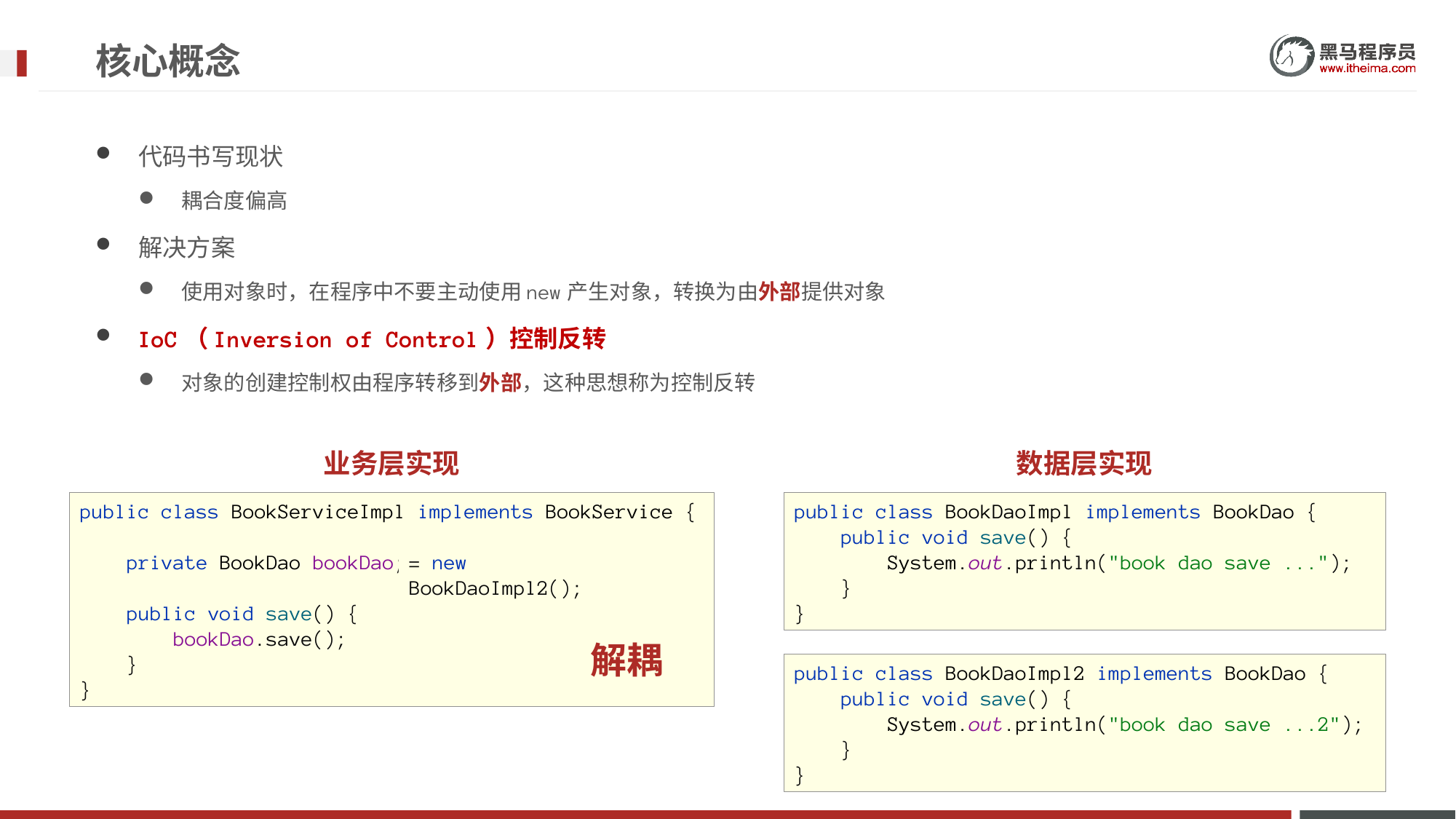

# 核心概念
代码书写现状
耦合度偏高
解决方案
使用对象时，在程序中不要主动使用new产生对象，转换为由外部提供对象
IoC（Inversion of Control）控制反转
对象的创建控制权由程序转移到外部，这种思想称为控制反转
业务层实现
数据层实现
public class BookServiceImpl implements BookService {
    private BookDao bookDao;
    public void save() {
        bookDao.save();
    }
}
public class BookDaoImpl implements BookDao {
    public void save() {
        System.out.println("book dao save ...");
    }
}
= new BookDaoImpl();
= new BookDaoImpl2();
解耦
public class BookDaoImpl2 implements BookDao {
    public void save() {
        System.out.println("book dao save ...2");
    }
}